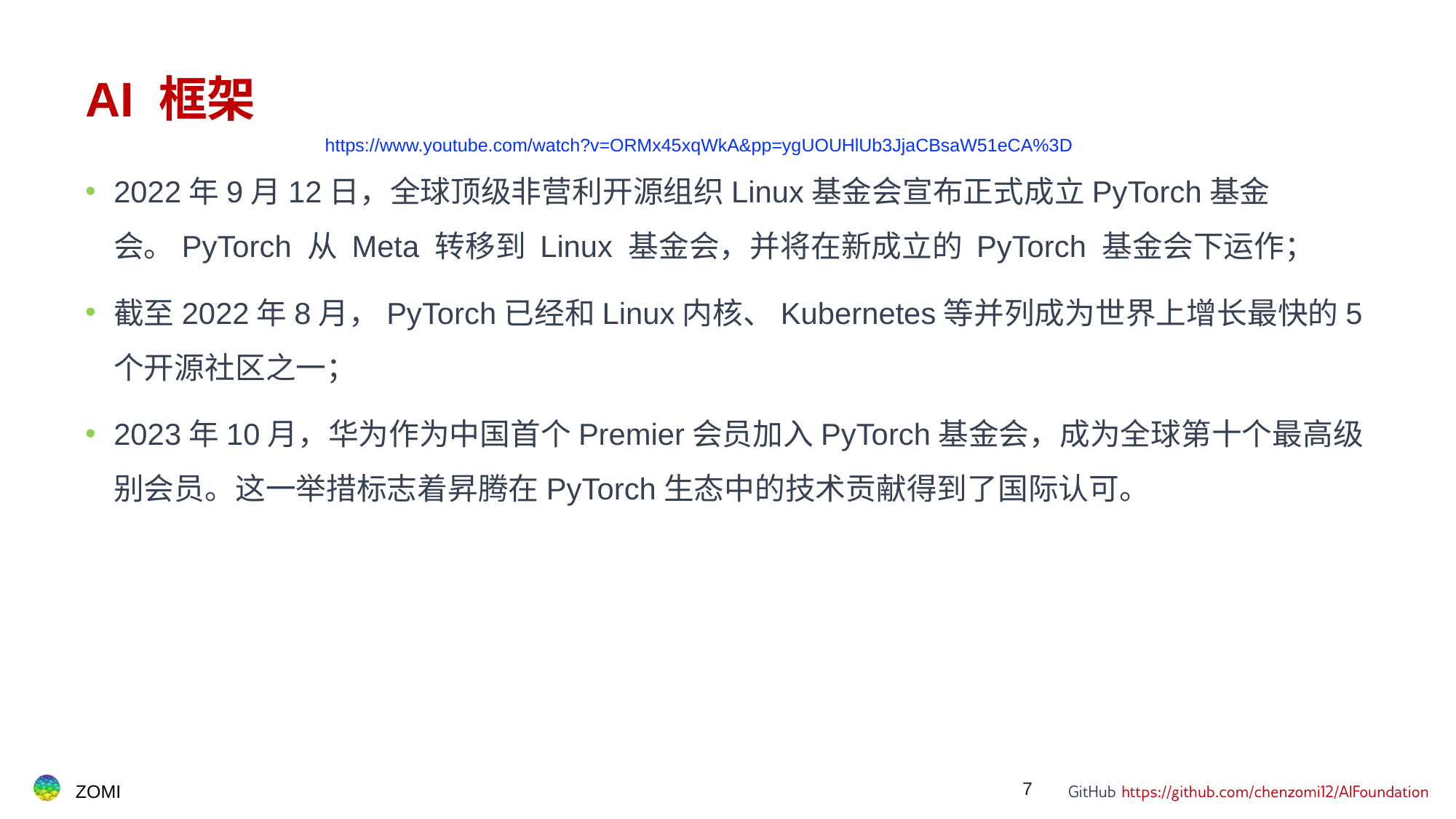

# AI 框架
https://www.youtube.com/watch?v=ORMx45xqWkA&pp=ygUOUHlUb3JjaCBsaW51eCA%3D
2022年9月12日，全球顶级非营利开源组织Linux基金会宣布正式成立PyTorch基金会。PyTorch 从 Meta 转移到 Linux 基金会，并将在新成立的 PyTorch 基金会下运作；
截至2022年8月，PyTorch已经和Linux内核、Kubernetes等并列成为世界上增长最快的5个开源社区之一；
2023年10月，华为作为中国首个Premier会员加入PyTorch基金会，成为全球第十个最高级别会员。这一举措标志着昇腾在PyTorch生态中的技术贡献得到了国际认可。